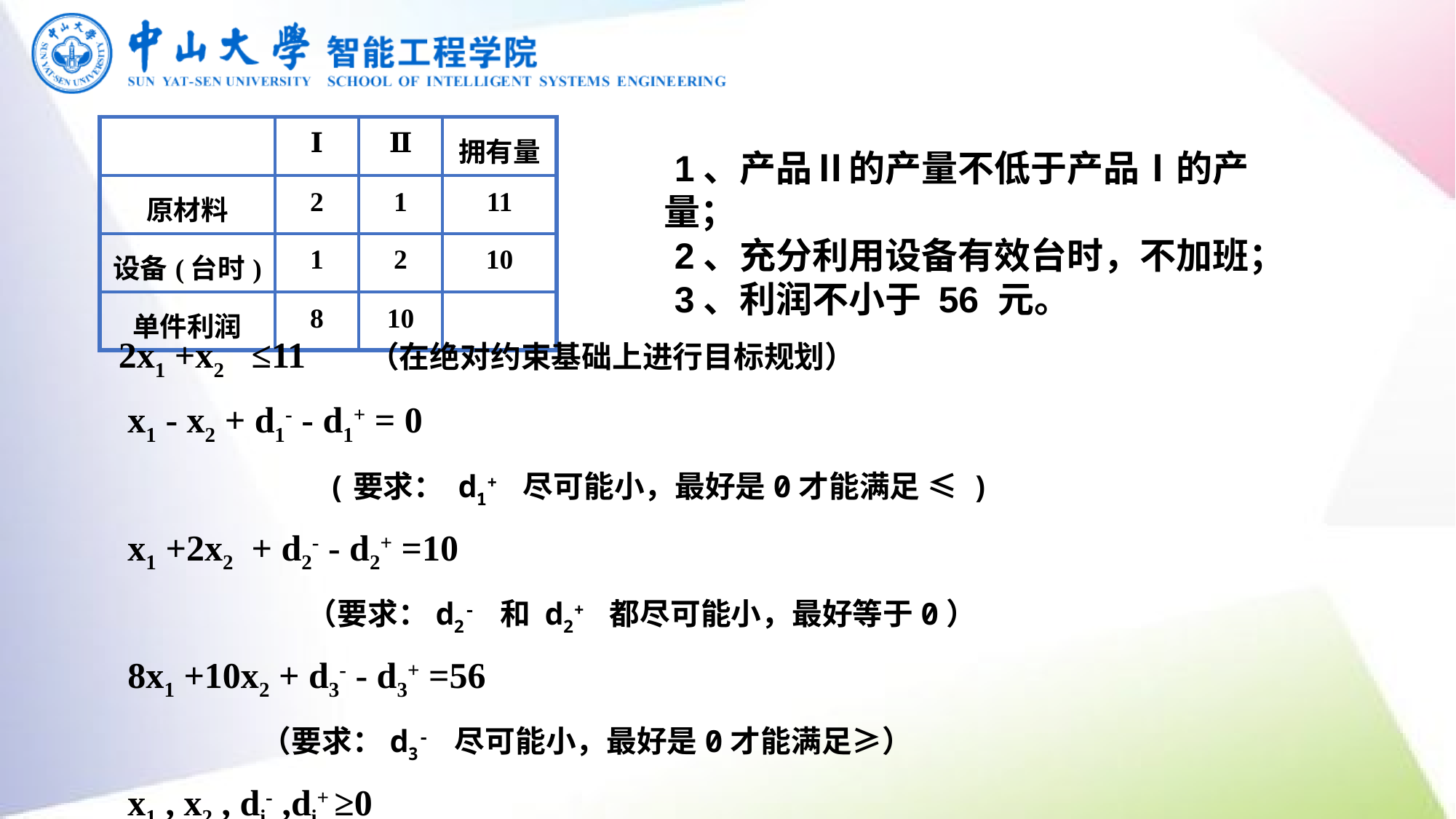

|  | Ⅰ | Ⅱ | 拥有量 |
| --- | --- | --- | --- |
| 原材料 | 2 | 1 | 11 |
| 设备(台时) | 1 | 2 | 10 |
| 单件利润 | 8 | 10 |  |
 1、产品Ⅱ的产量不低于产品Ⅰ的产量；
 2、充分利用设备有效台时，不加班；
 3、利润不小于 56 元。
      2x1 +x2   ≤11      （在绝对约束基础上进行目标规划）
       x1 - x2 + d1- - d1+ = 0
　　　　　　　(要求： d1+ 尽可能小，最好是0才能满足 ≤ )
       x1 +2x2  + d2- - d2+ =10
　　　　　　   （要求：d2- 和 d2+ 都尽可能小，最好等于0）
       8x1 +10x2 + d3- - d3+ =56
                       （要求：d3- 尽可能小，最好是0才能满足≥）
       x1 , x2 , di- ,di+ ≥0